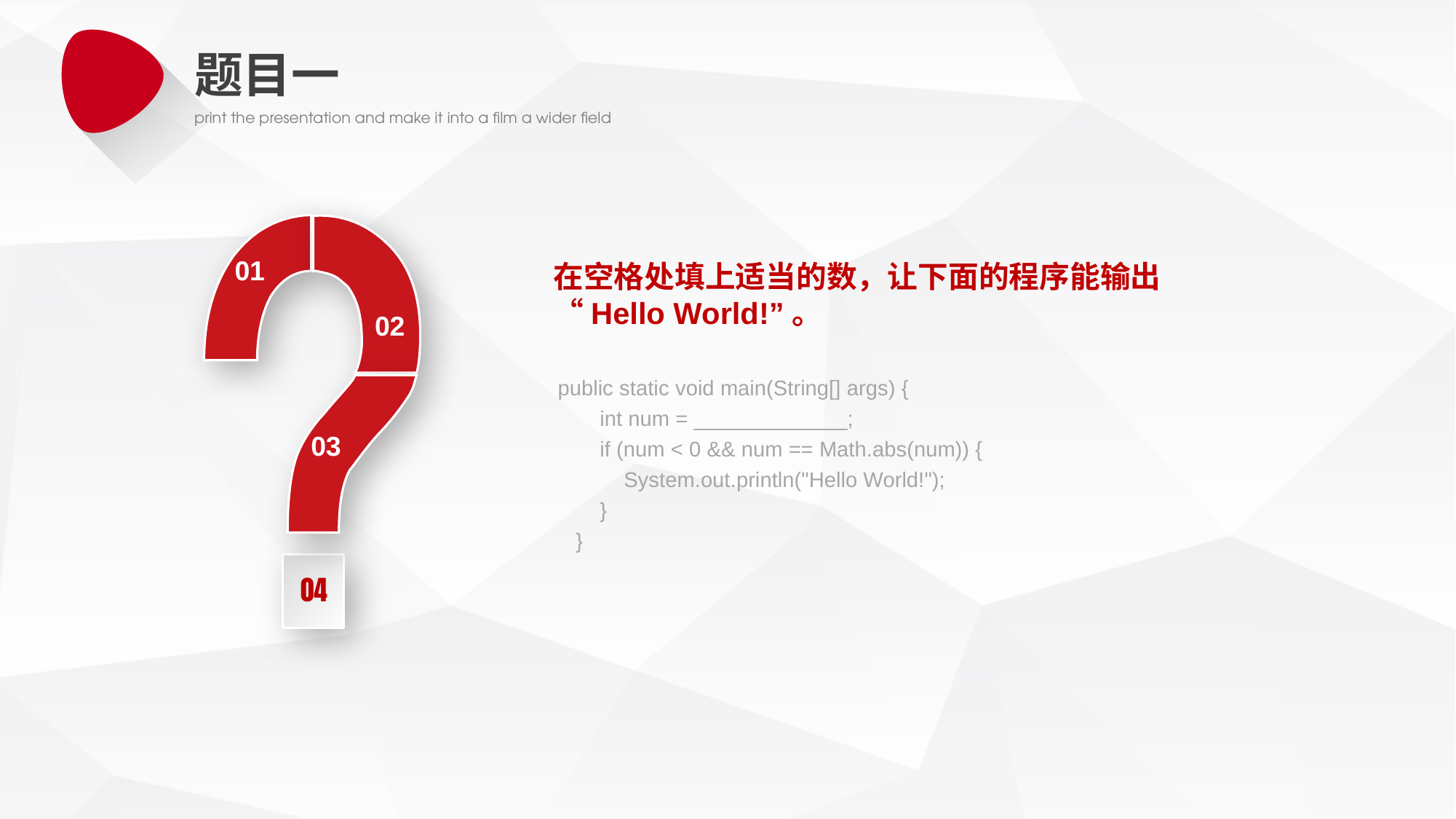

题目一
print the presentation and make it into a film a wider field

01
02
03
04
在空格处填上适当的数，让下面的程序能输出“Hello World!”。
 public static void main(String[] args) {
        int num = _____________;
        if (num < 0 && num == Math.abs(num)) {
            System.out.println("Hello World!");
        }
    }